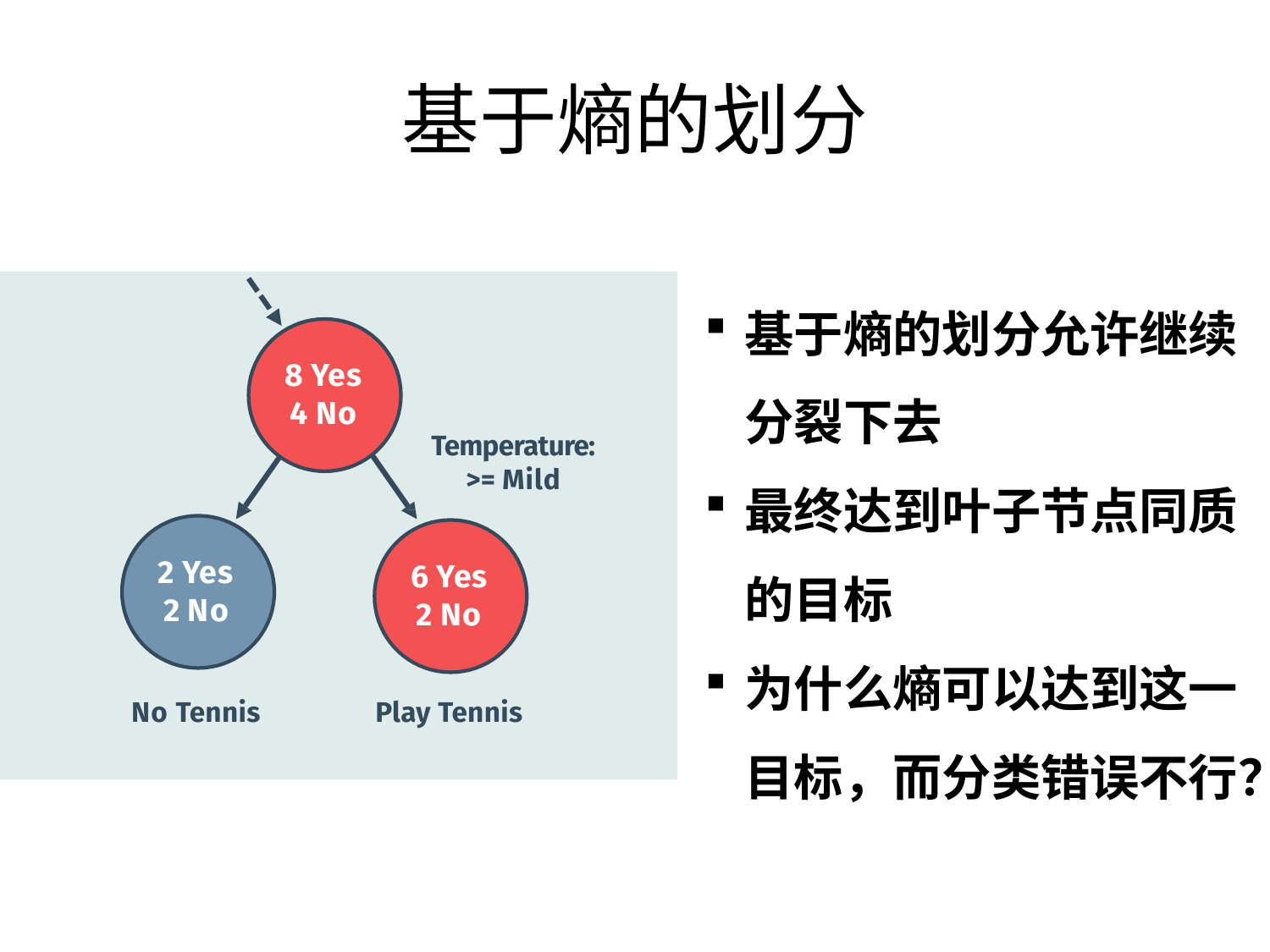

# 基于熵的划分

基于熵的划分允许继续分裂下去
最终达到叶子节点同质的目标
为什么熵可以达到这一目标，而分类错误不行？

8 Yes
4 No

Temperature:
>= Mild

2 Yes
2 No
6 Yes
2 No
No Tennis
Play Tennis